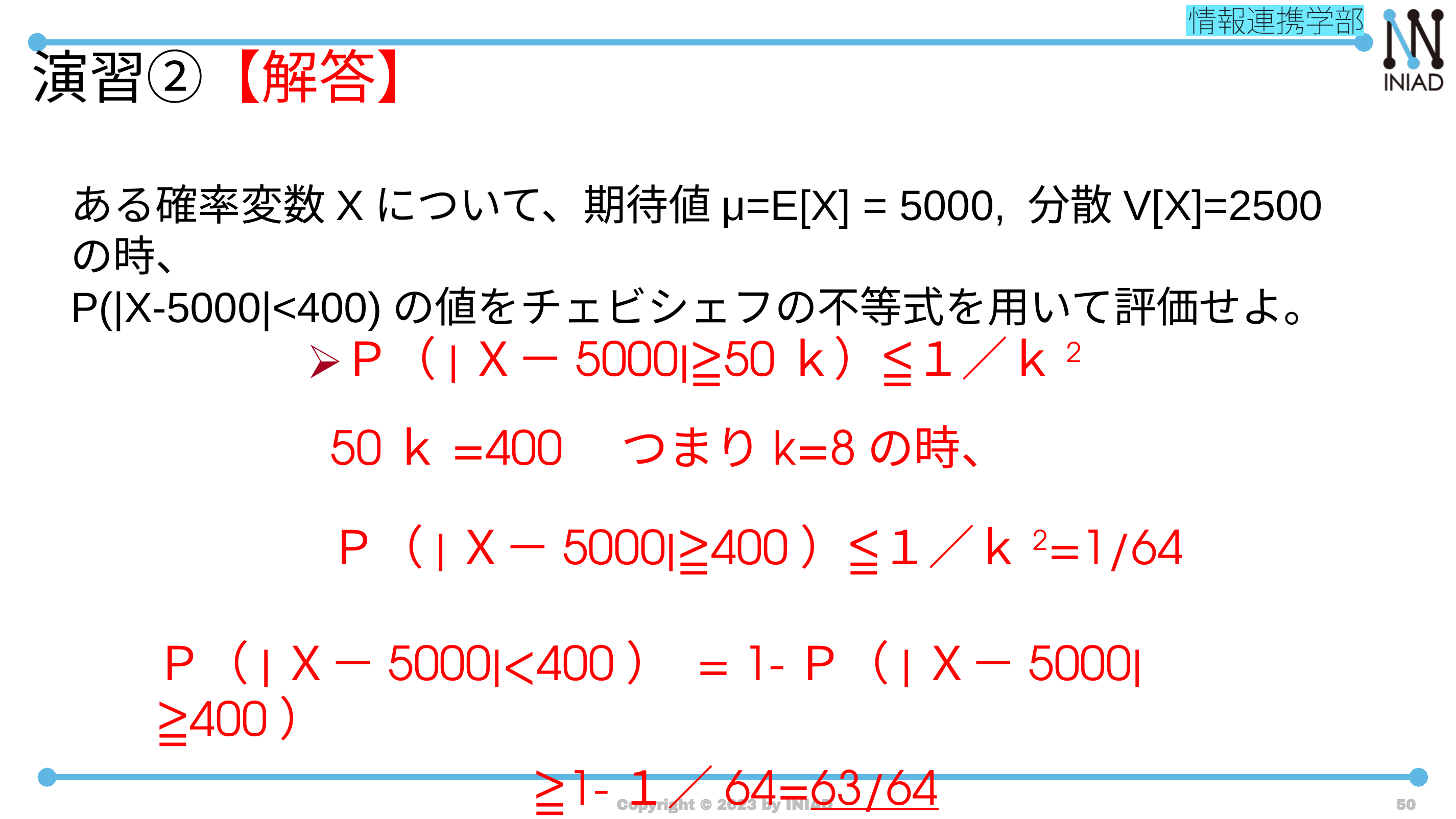

# 演習②【解答】
ある確率変数Xについて、期待値μ=E[X] = 5000, 分散V[X]=2500　の時、
P(|X-5000|<400)の値をチェビシェフの不等式を用いて評価せよ。
Ｐ（|Ｘ－5000|≧50ｋ）≦１／ｋ2
50ｋ=400　つまりk=8の時、
Ｐ（|Ｘ－5000|≧400）≦１／ｋ2=1/64
Ｐ（|Ｘ－5000|<400） = 1-Ｐ（|Ｘ－5000|≧400）
                             ≧1-１／64=63/64
Copyright © 2023 by INIAD
50